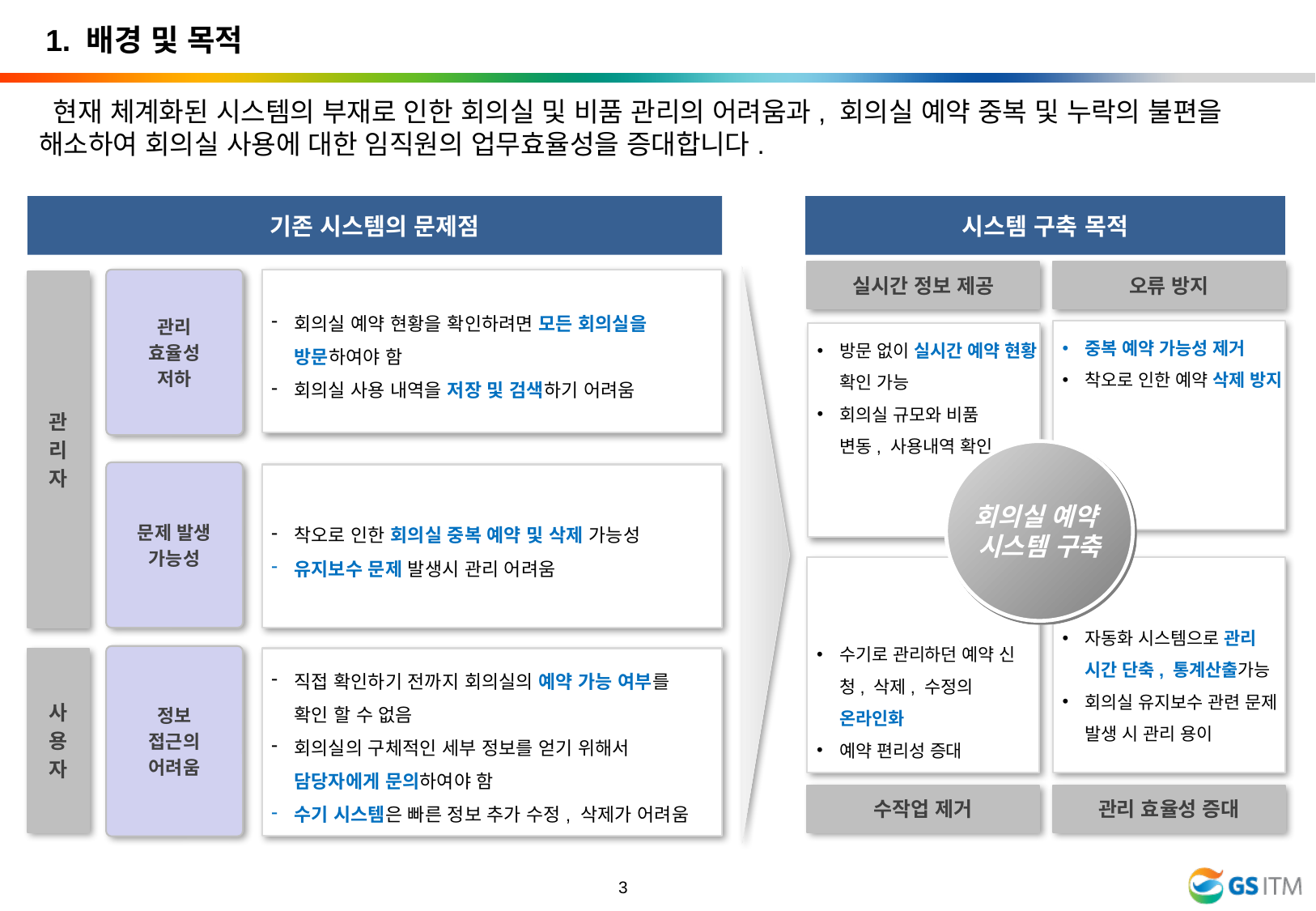

1. 배경 및 목적
 현재 체계화된 시스템의 부재로 인한 회의실 및 비품 관리의 어려움과, 회의실 예약 중복 및 누락의 불편을 해소하여 회의실 사용에 대한 임직원의 업무효율성을 증대합니다.
기존 시스템의 문제점
시스템 구축 목적
실시간 정보 제공
오류 방지
관리
효율성
저하
회의실 예약 현황을 확인하려면 모든 회의실을
방문하여야 함
회의실 사용 내역을 저장 및 검색하기 어려움
관
리
자
중복 예약 가능성 제거
착오로 인한 예약 삭제 방지
방문 없이 실시간 예약 현황 확인 가능
회의실 규모와 비품
변동, 사용내역 확인
회의실 예약
시스템 구축
문제 발생
가능성
착오로 인한 회의실 중복 예약 및 삭제 가능성
유지보수 문제 발생시 관리 어려움
전산보안

수기로 관리하던 예약 신청, 삭제, 수정의 온라인화
예약 편리성 증대

자동화 시스템으로 관리 시간 단축, 통계산출가능
회의실 유지보수 관련 문제 발생 시 관리 용이
정보
접근의
어려움
사
용
자
직접 확인하기 전까지 회의실의 예약 가능 여부를
확인 할 수 없음
회의실의 구체적인 세부 정보를 얻기 위해서
담당자에게 문의하여야 함
수기 시스템은 빠른 정보 추가 수정, 삭제가 어려움
수작업 제거
관리 효율성 증대